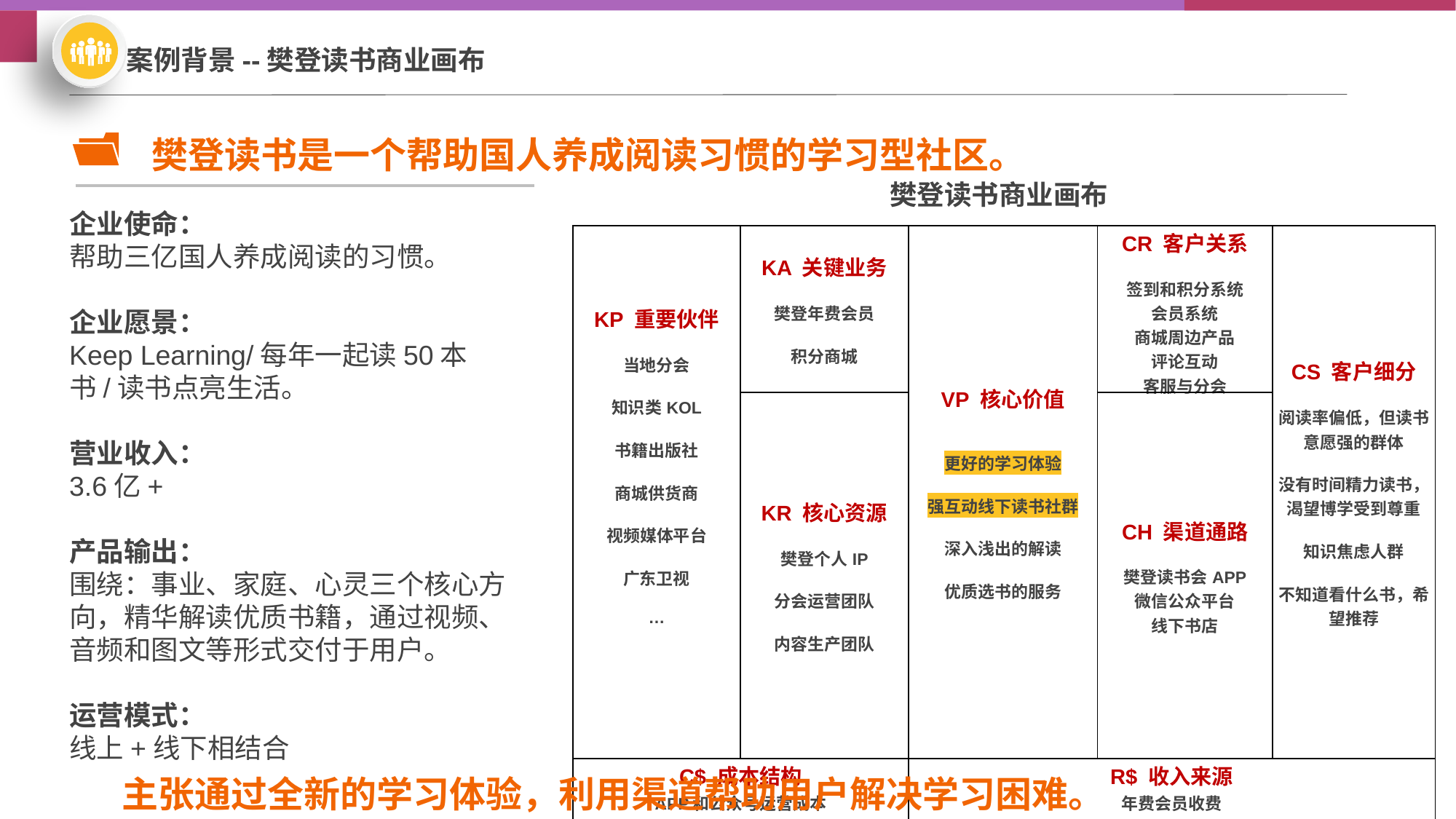

案例背景--樊登读书商业画布

樊登读书是一个帮助国人养成阅读习惯的学习型社区。

樊登读书商业画布
企业使命：
帮助三亿国人养成阅读的习惯。

企业愿景：
Keep Learning/每年一起读50本书/读书点亮生活。

营业收入：
3.6亿+

产品输出：
围绕：事业、家庭、心灵三个核心方向，精华解读优质书籍，通过视频、音频和图文等形式交付于用户。

运营模式：
线上+线下相结合

| KP 重要伙伴 当地分会 知识类KOL 书籍出版社 商城供货商 视频媒体平台 广东卫视 … | KA 关键业务 樊登年费会员 积分商城 | VP 核心价值 更好的学习体验 强互动线下读书社群 深入浅出的解读 优质选书的服务 | CR 客户关系 签到和积分系统 会员系统 商城周边产品 评论互动 客服与分会 | CS 客户细分 阅读率偏低，但读书意愿强的群体 没有时间精力读书，渴望博学受到尊重 知识焦虑人群 不知道看什么书，希望推荐 |
| --- | --- | --- | --- | --- |
|  | KR 核心资源 樊登个人IP 分会运营团队 内容生产团队 |  | CH 渠道通路 樊登读书会APP 微信公众平台 线下书店 |  |
| C$ 成本结构 APP和公众号运营成本 分会管理运营成本 内容生产成本（包含书寄版权费等） 营销推广成本 产品研发成本 … |  | R$ 收入来源 年费会员收费 加盟费用 积分商城销售 知识超市销售 线下活动收费 线下讲课收费 |  |  |

主张通过全新的学习体验，利用渠道帮助用户解决学习困难。